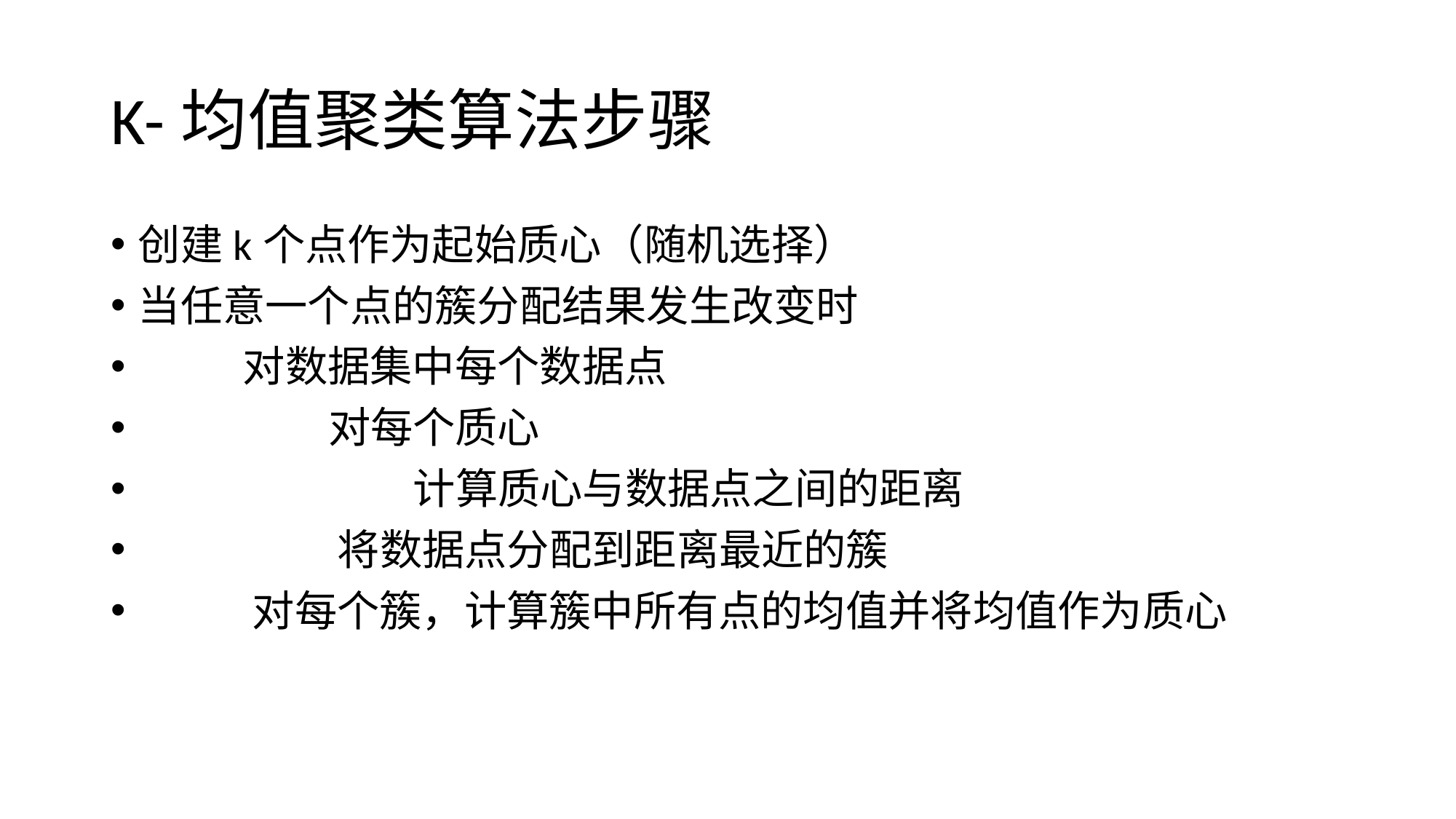

# K-均值聚类算法步骤
创建k个点作为起始质心（随机选择）
当任意一个点的簇分配结果发生改变时
          对数据集中每个数据点
                   对每个质心
                            计算质心与数据点之间的距离
                    将数据点分配到距离最近的簇
           对每个簇，计算簇中所有点的均值并将均值作为质心